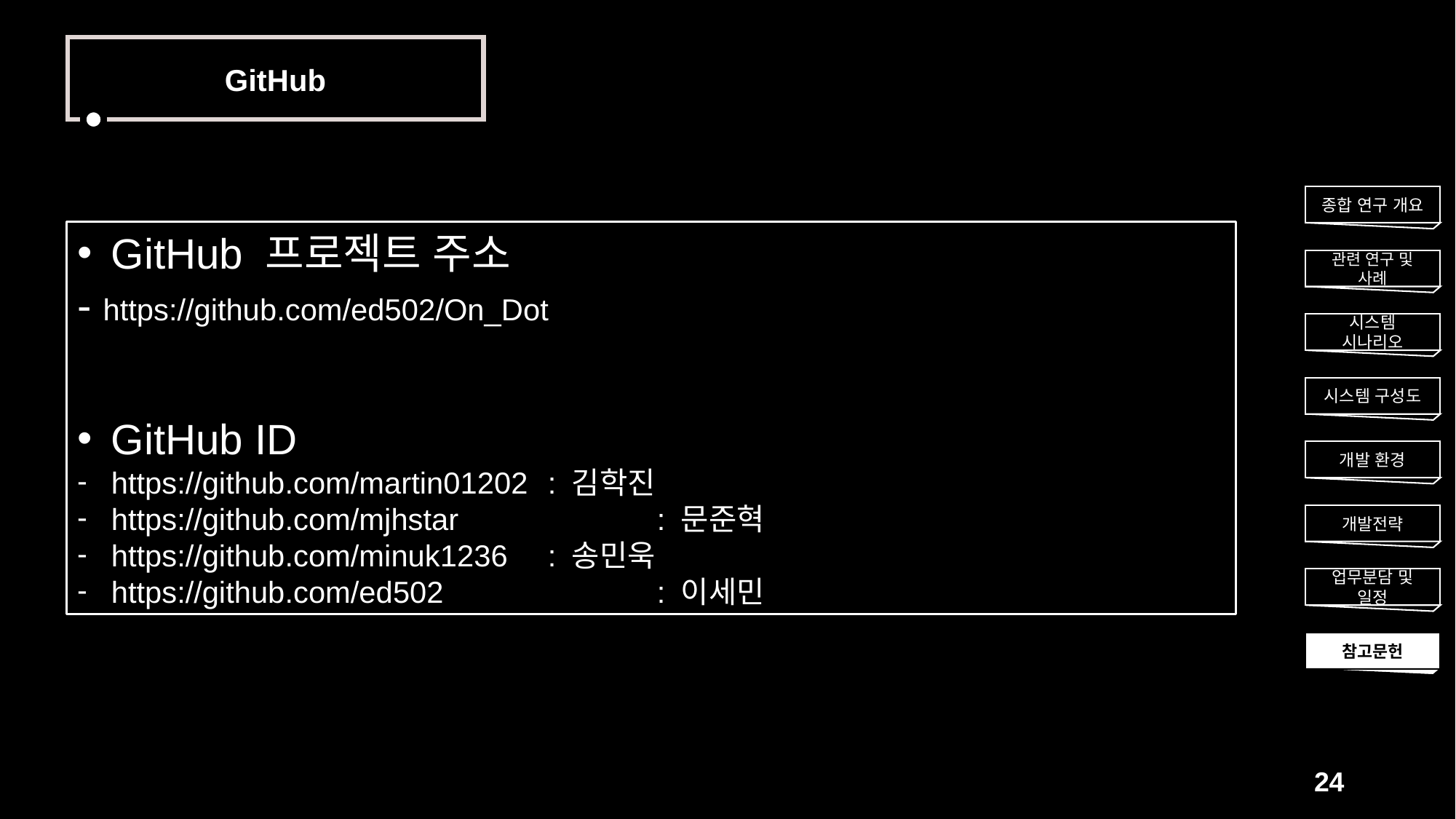

GitHub
종합 연구 개요

GitHub 프로젝트 주소
- https://github.com/ed502/On_Dot

GitHub ID
https://github.com/martin01202	: 김학진
https://github.com/mjhstar		: 문준혁
https://github.com/minuk1236	: 송민욱
https://github.com/ed502		: 이세민
관련 연구 및 사례

시스템 시나리오

시스템 구성도

개발 환경

개발전략

업무분담 및 일정

참고문헌

24